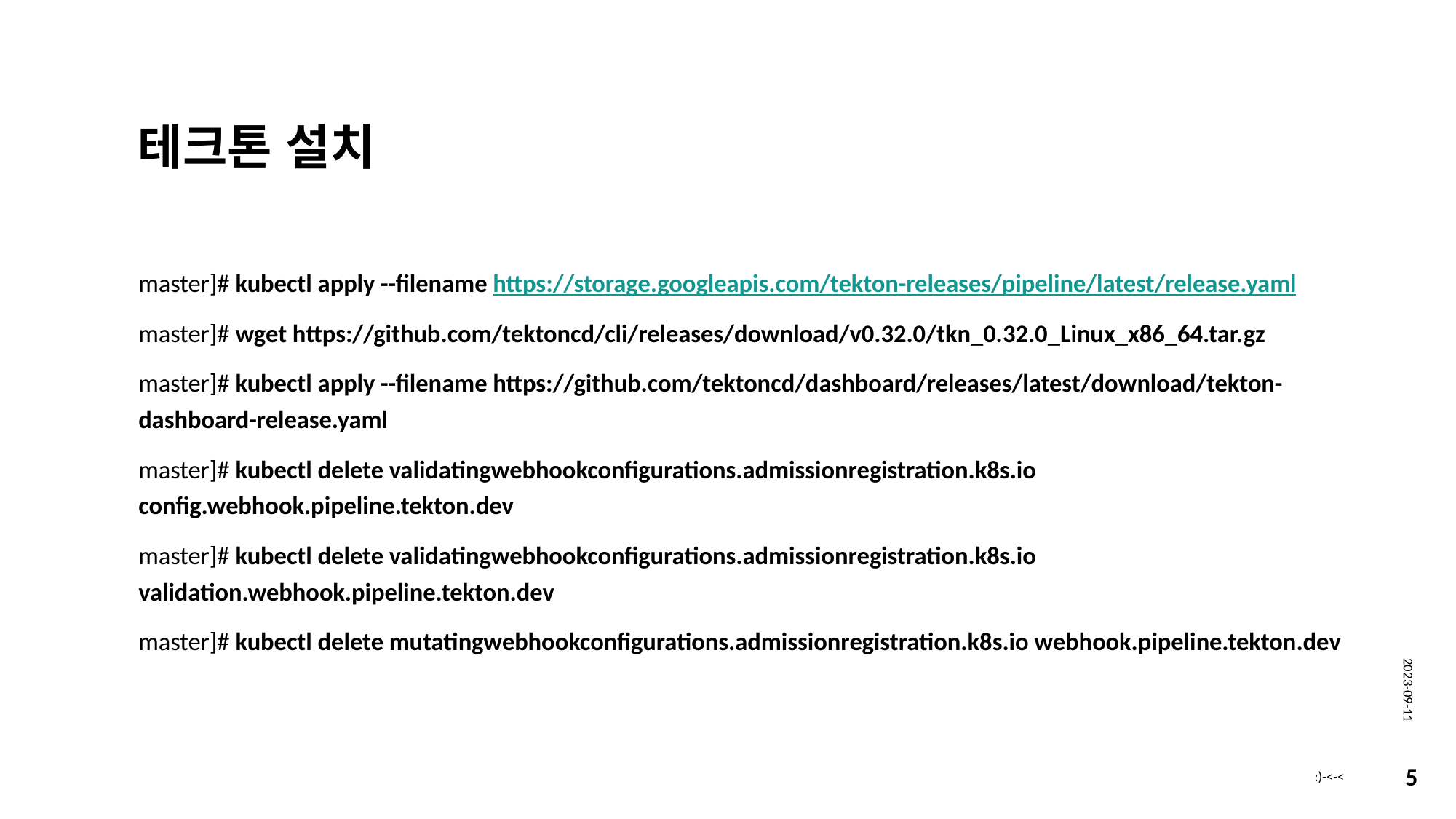

# 테크톤 설치
master]# kubectl apply --filename https://storage.googleapis.com/tekton-releases/pipeline/latest/release.yaml
master]# wget https://github.com/tektoncd/cli/releases/download/v0.32.0/tkn_0.32.0_Linux_x86_64.tar.gz
master]# kubectl apply --filename https://github.com/tektoncd/dashboard/releases/latest/download/tekton-dashboard-release.yaml
master]# kubectl delete validatingwebhookconfigurations.admissionregistration.k8s.io config.webhook.pipeline.tekton.dev
master]# kubectl delete validatingwebhookconfigurations.admissionregistration.k8s.io validation.webhook.pipeline.tekton.dev
master]# kubectl delete mutatingwebhookconfigurations.admissionregistration.k8s.io webhook.pipeline.tekton.dev
2023-09-11
:)-<-<
5